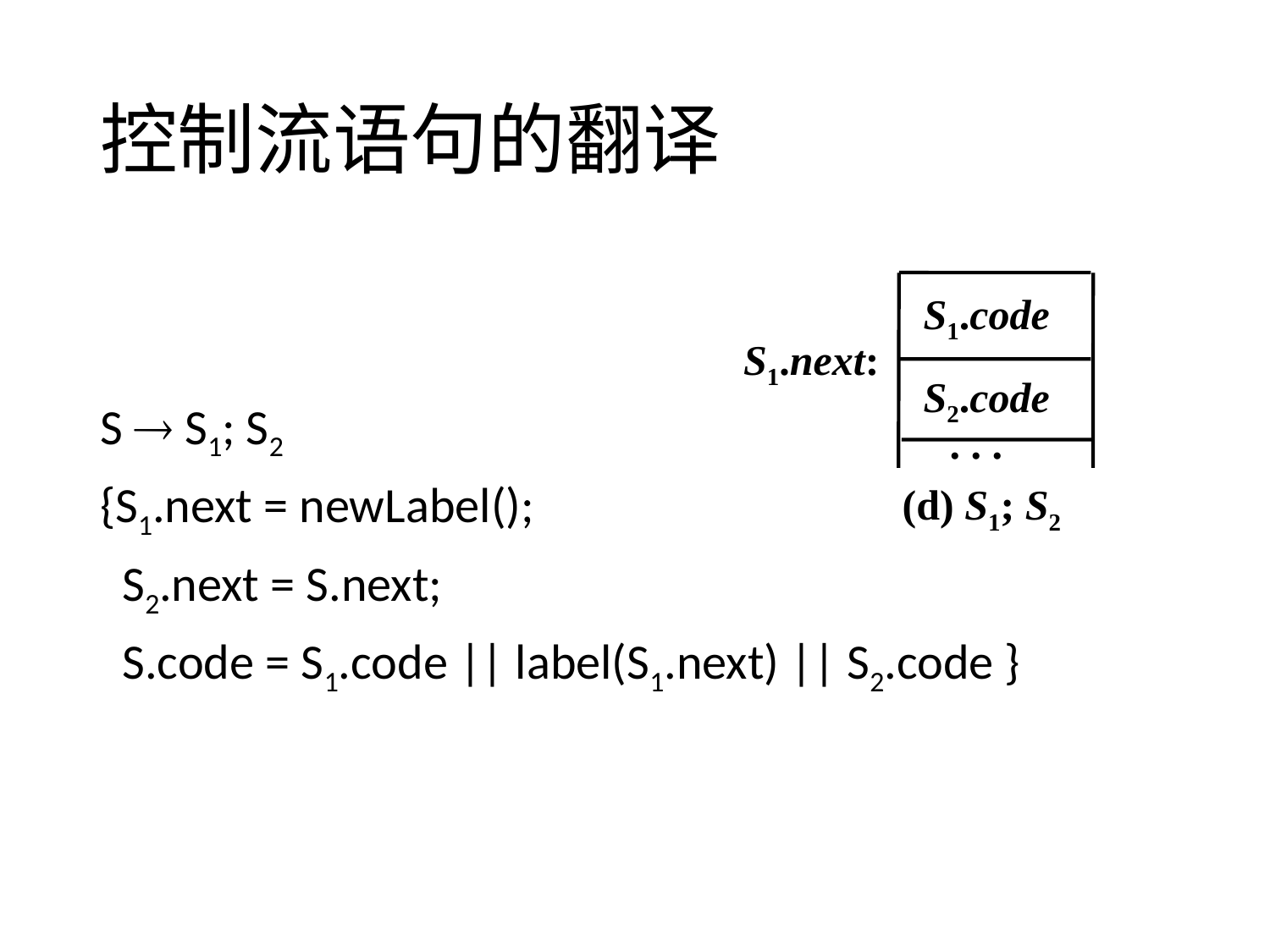

# 控制流语句的翻译

S1.code
S1.next:

S2.code
. . .

(d) S1; S2
S → S1; S2
{S1.next = newLabel();
  S2.next = S.next;
  S.code = S1.code || label(S1.next) || S2.code }